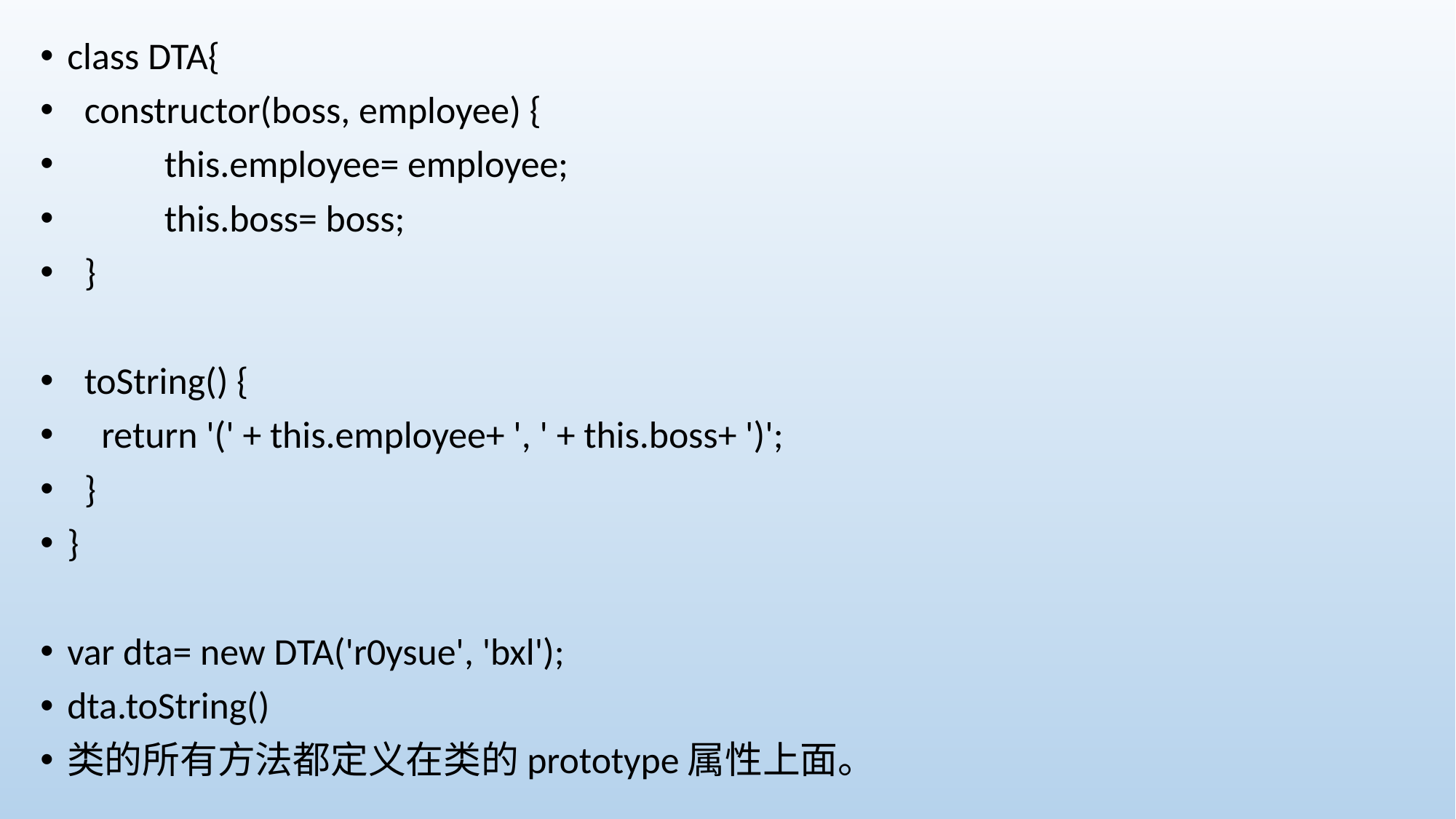

class DTA{
  constructor(boss, employee) {
  	this.employee= employee;
  	this.boss= boss;
  }

  toString() {
    return '(' + this.employee+ ', ' + this.boss+ ')';
  }
}

var dta= new DTA('r0ysue', 'bxl');
dta.toString()
类的所有方法都定义在类的prototype属性上面。